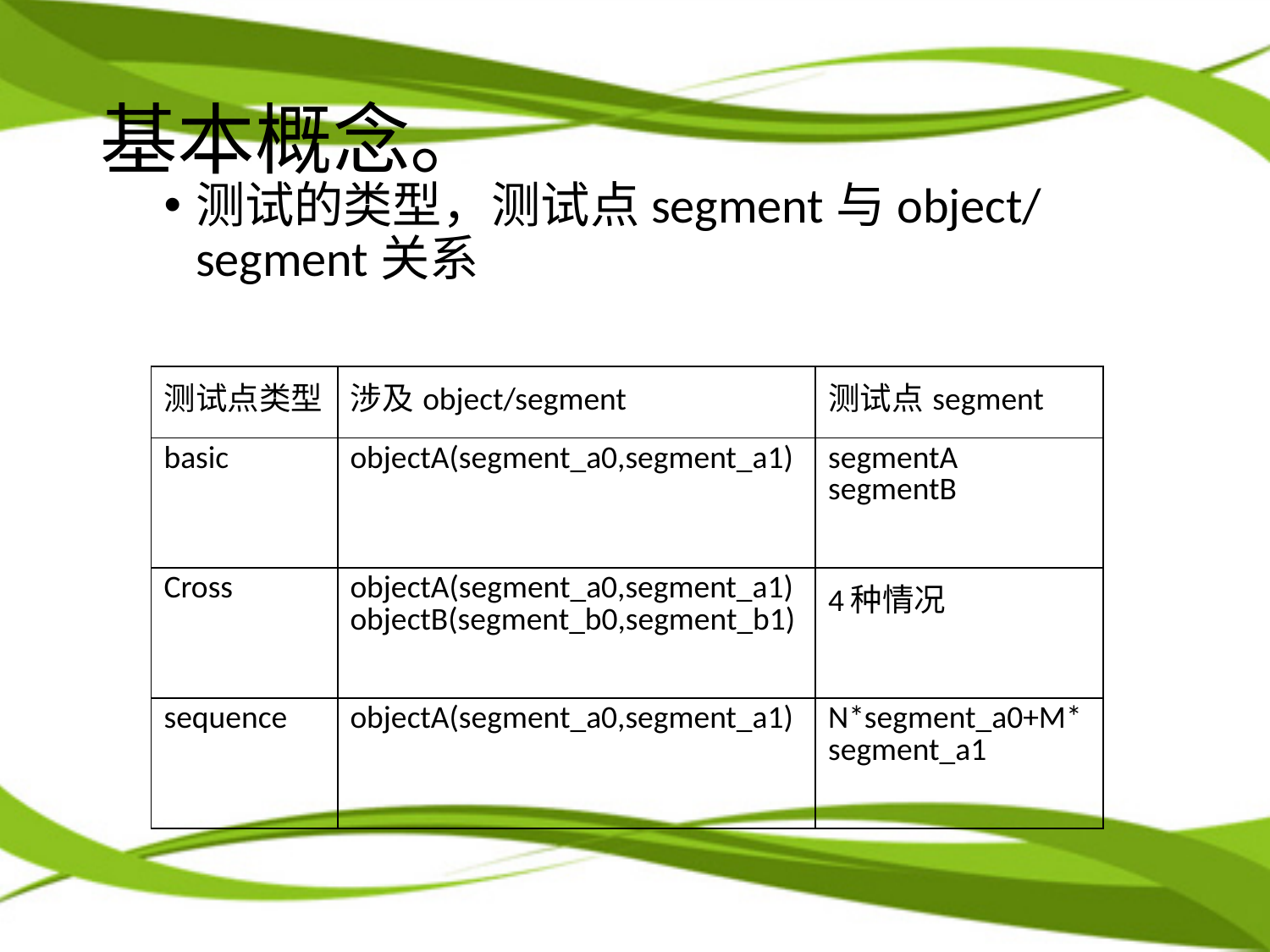

# 基本概念。
测试的类型，测试点segment与object/segment关系

| 测试点类型 | 涉及object/segment | 测试点segment |
| --- | --- | --- |
| basic | objectA(segment\_a0,segment\_a1) | segmentA segmentB |
| Cross | objectA(segment\_a0,segment\_a1) objectB(segment\_b0,segment\_b1) | 4种情况 |
| sequence | objectA(segment\_a0,segment\_a1) | N\*segment\_a0+M\*segment\_a1 |